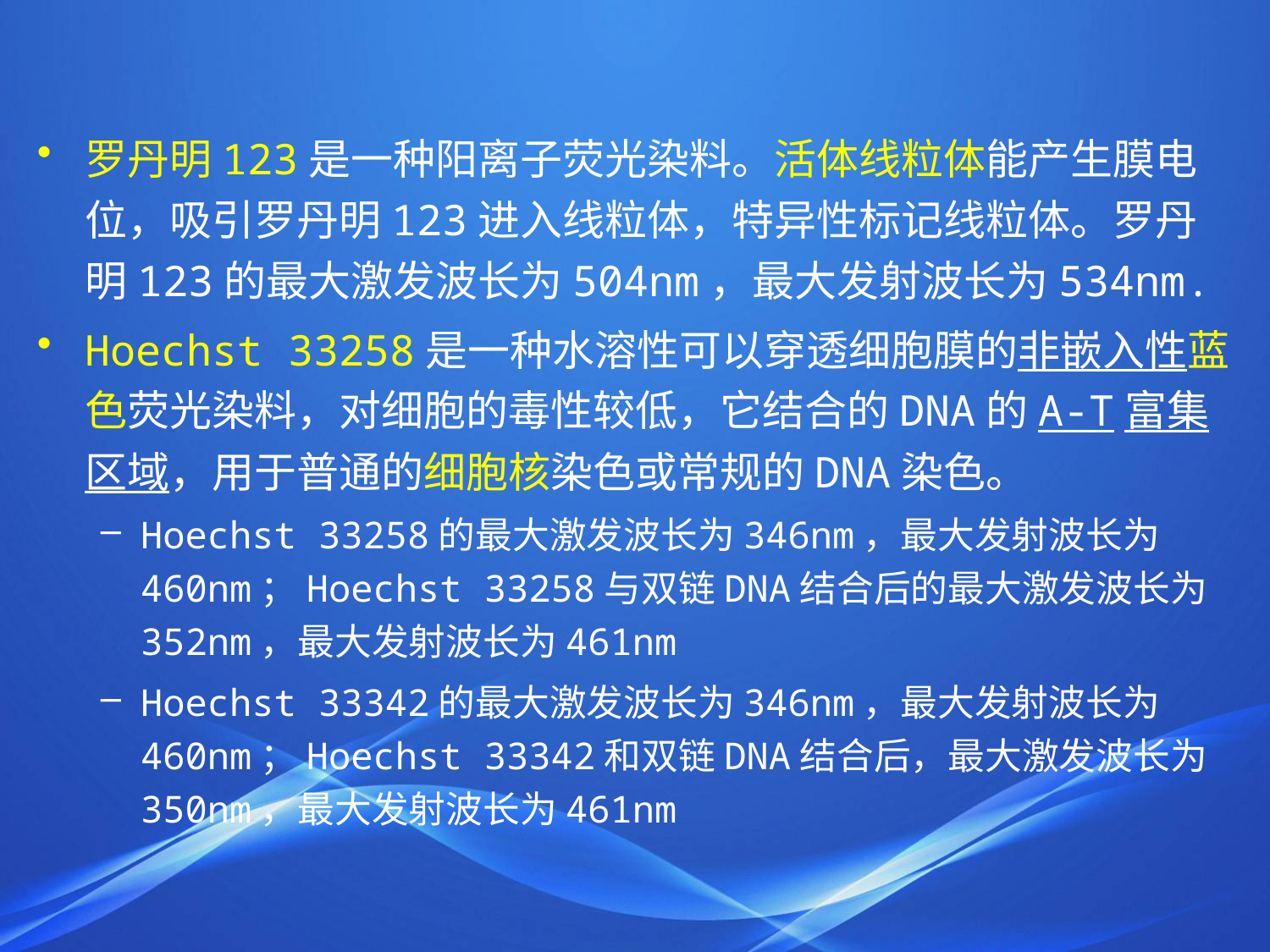

罗丹明123是一种阳离子荧光染料。活体线粒体能产生膜电位，吸引罗丹明123进入线粒体，特异性标记线粒体。罗丹明123的最大激发波长为504nm，最大发射波长为534nm.
Hoechst 33258是一种水溶性可以穿透细胞膜的非嵌入性蓝色荧光染料，对细胞的毒性较低，它结合的DNA的A-T富集区域，用于普通的细胞核染色或常规的DNA染色。
Hoechst 33258的最大激发波长为346nm，最大发射波长为460nm；Hoechst 33258与双链DNA结合后的最大激发波长为352nm，最大发射波长为461nm
Hoechst 33342的最大激发波长为346nm，最大发射波长为460nm；Hoechst 33342和双链DNA结合后，最大激发波长为350nm，最大发射波长为461nm